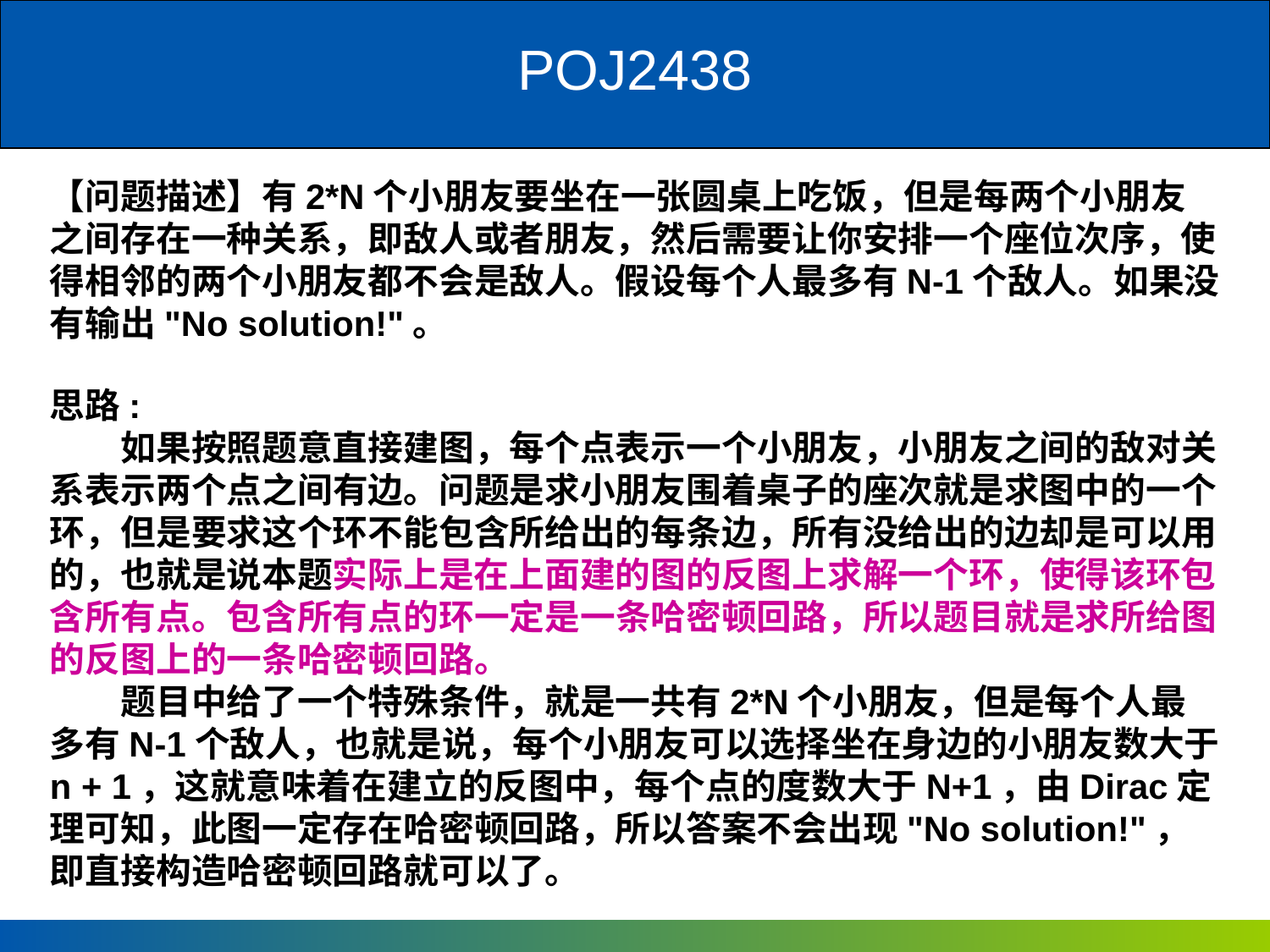

# POJ2438
【问题描述】有2*N个小朋友要坐在一张圆桌上吃饭，但是每两个小朋友之间存在一种关系，即敌人或者朋友，然后需要让你安排一个座位次序，使得相邻的两个小朋友都不会是敌人。假设每个人最多有N-1个敌人。如果没有输出"No solution!"。
思路:
　　如果按照题意直接建图，每个点表示一个小朋友，小朋友之间的敌对关系表示两个点之间有边。问题是求小朋友围着桌子的座次就是求图中的一个环，但是要求这个环不能包含所给出的每条边，所有没给出的边却是可以用的，也就是说本题实际上是在上面建的图的反图上求解一个环，使得该环包含所有点。包含所有点的环一定是一条哈密顿回路，所以题目就是求所给图的反图上的一条哈密顿回路。
　　题目中给了一个特殊条件，就是一共有2*N个小朋友，但是每个人最多有N-1个敌人，也就是说，每个小朋友可以选择坐在身边的小朋友数大于n + 1，这就意味着在建立的反图中，每个点的度数大于N+1，由Dirac定理可知，此图一定存在哈密顿回路，所以答案不会出现"No solution!"，即直接构造哈密顿回路就可以了。